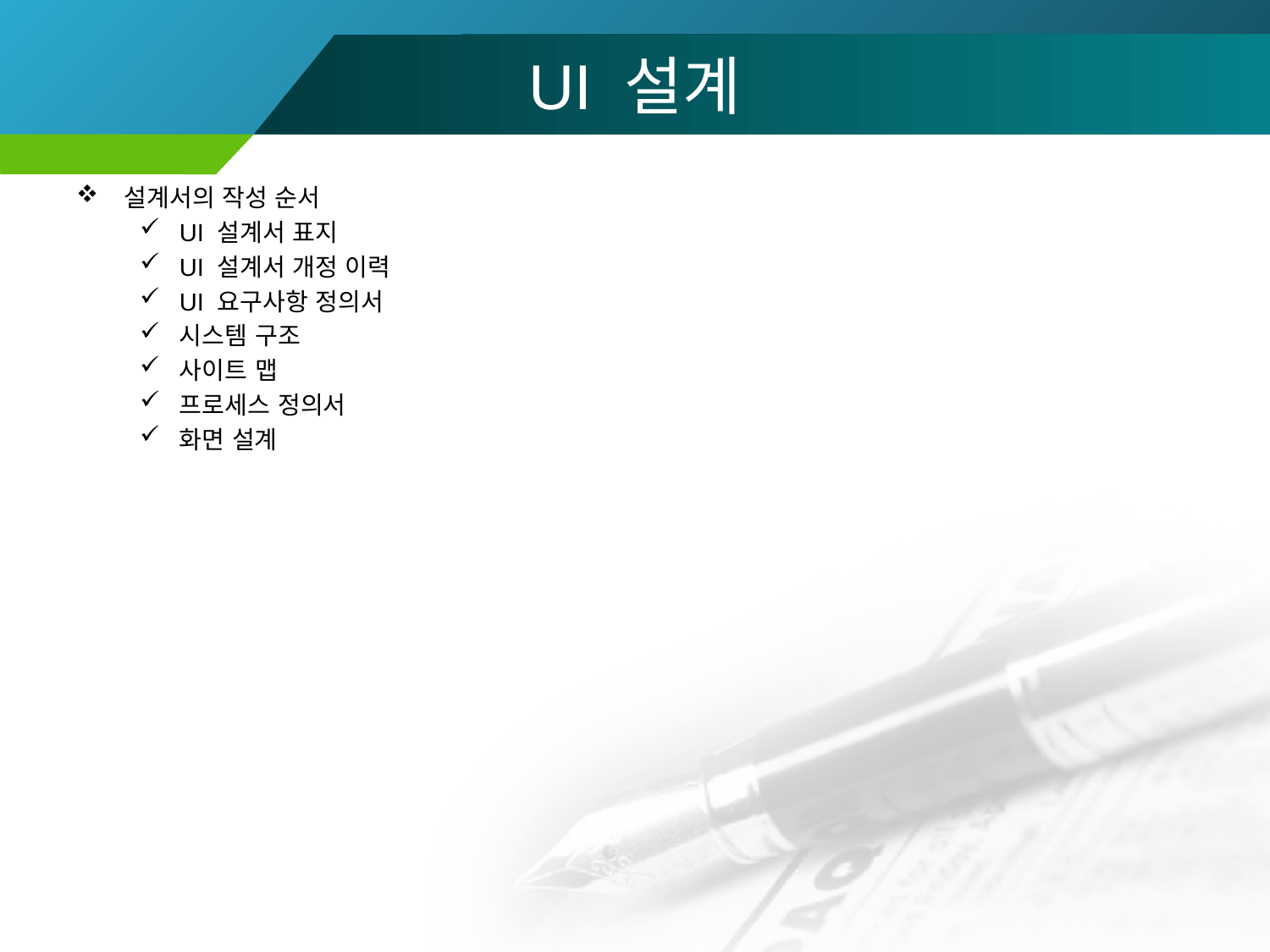

# UI 설계
설계서의 작성 순서
UI 설계서 표지
UI 설계서 개정 이력
UI 요구사항 정의서
시스템 구조
사이트 맵
프로세스 정의서
화면 설계